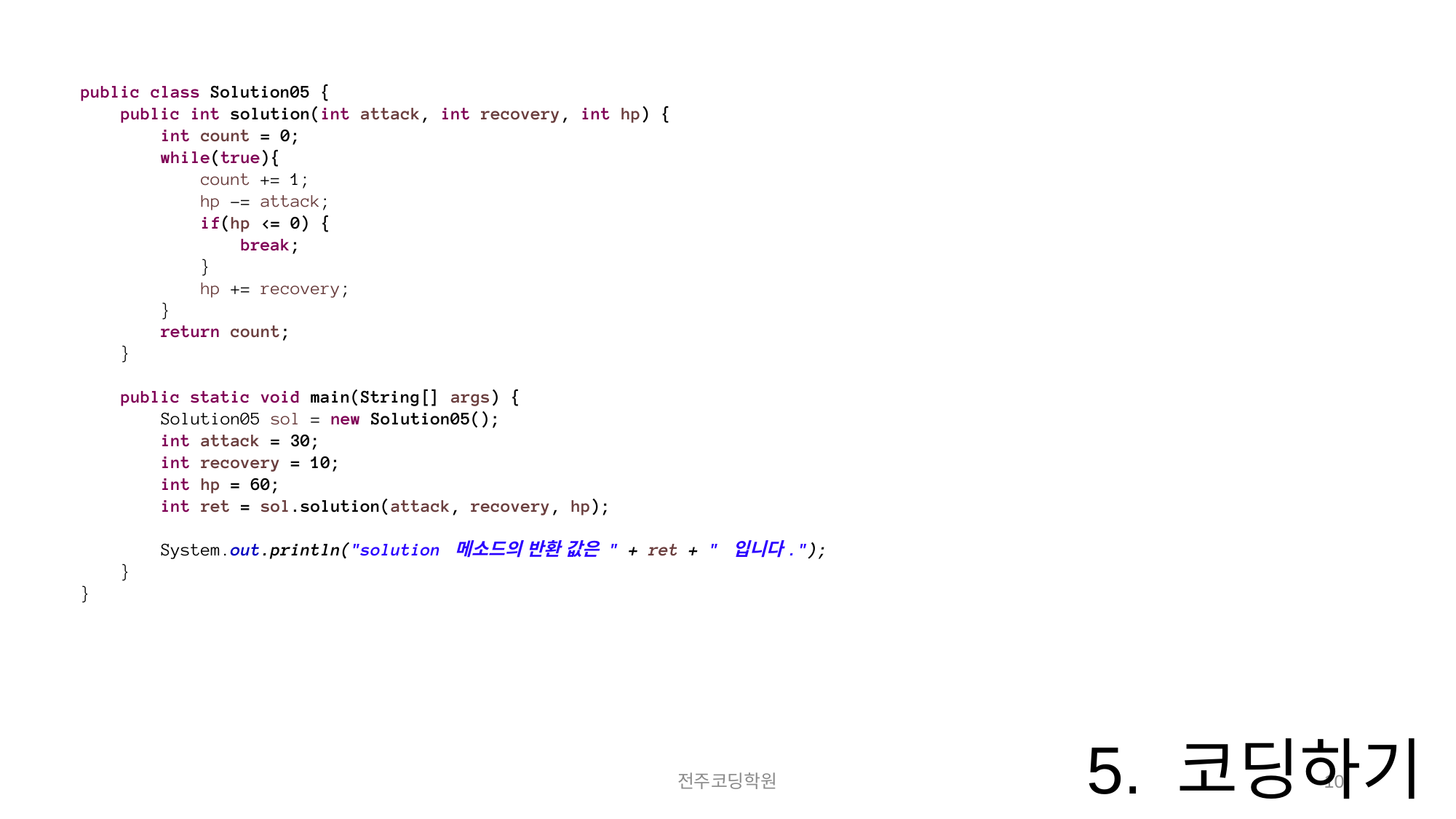

public class Solution05 {
    public int solution(int attack, int recovery, int hp) {
        int count = 0;
        while(true){
            count += 1;
            hp -= attack;
            if(hp <= 0) {
                break;
            }
            hp += recovery;
        }
        return count;
    }

    public static void main(String[] args) {
        Solution05 sol = new Solution05();
        int attack = 30;
        int recovery = 10;
        int hp = 60;
        int ret = sol.solution(attack, recovery, hp);

        System.out.println("solution 메소드의 반환 값은 " + ret + " 입니다.");
    }
}
# 5. 코딩하기
전주코딩학원
10